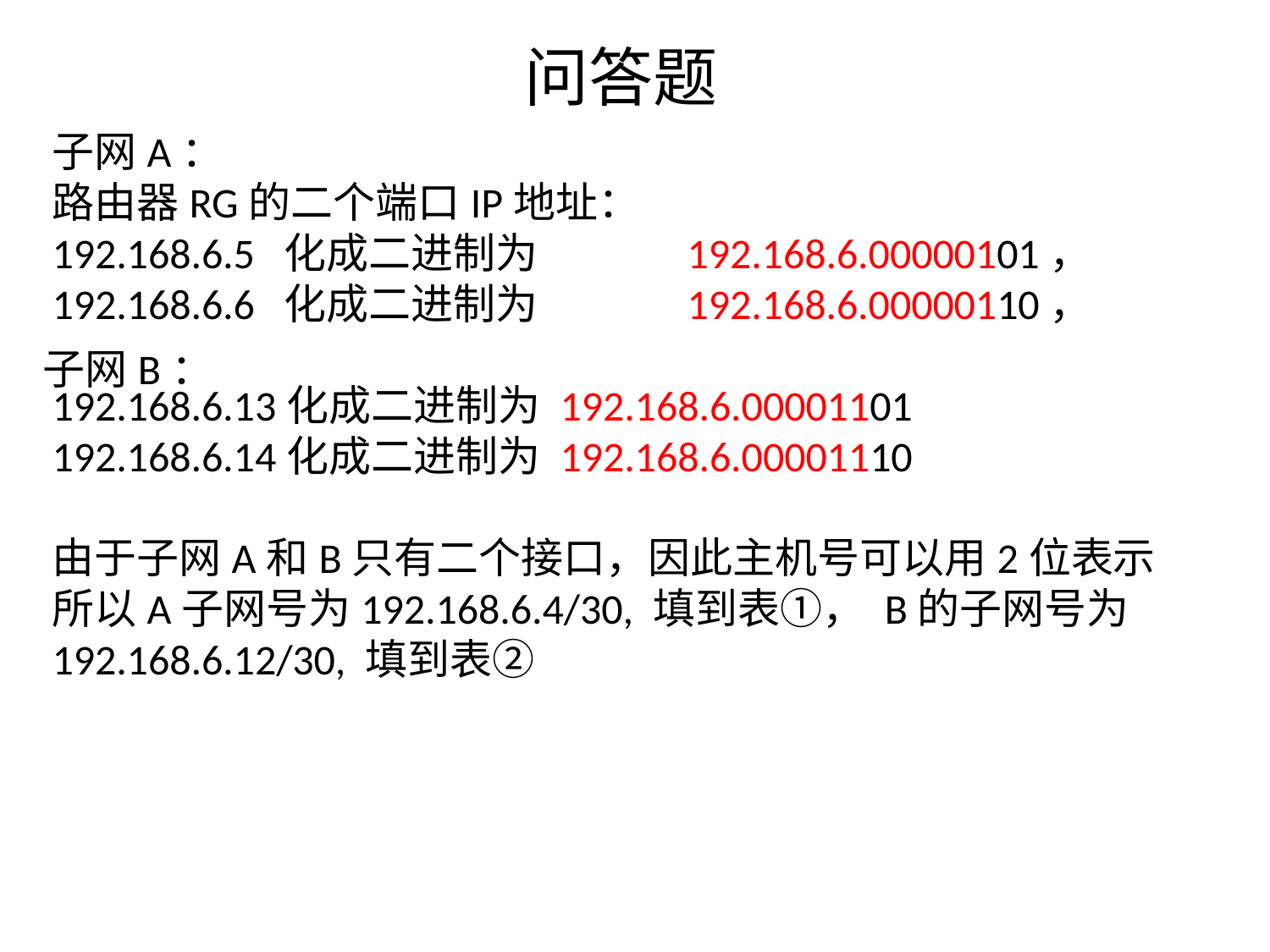

# 问答题
子网A：
路由器RG的二个端口IP地址：
192.168.6.5  化成二进制为		192.168.6.00000101，
192.168.6.6  化成二进制为		192.168.6.00000110，

192.168.6.13化成二进制为 	192.168.6.00001101
192.168.6.14化成二进制为 	192.168.6.00001110

由于子网A和B只有二个接口，因此主机号可以用2位表示
所以A子网号为192.168.6.4/30, 填到表①， B的子网号为192.168.6.12/30, 填到表②

子网B：